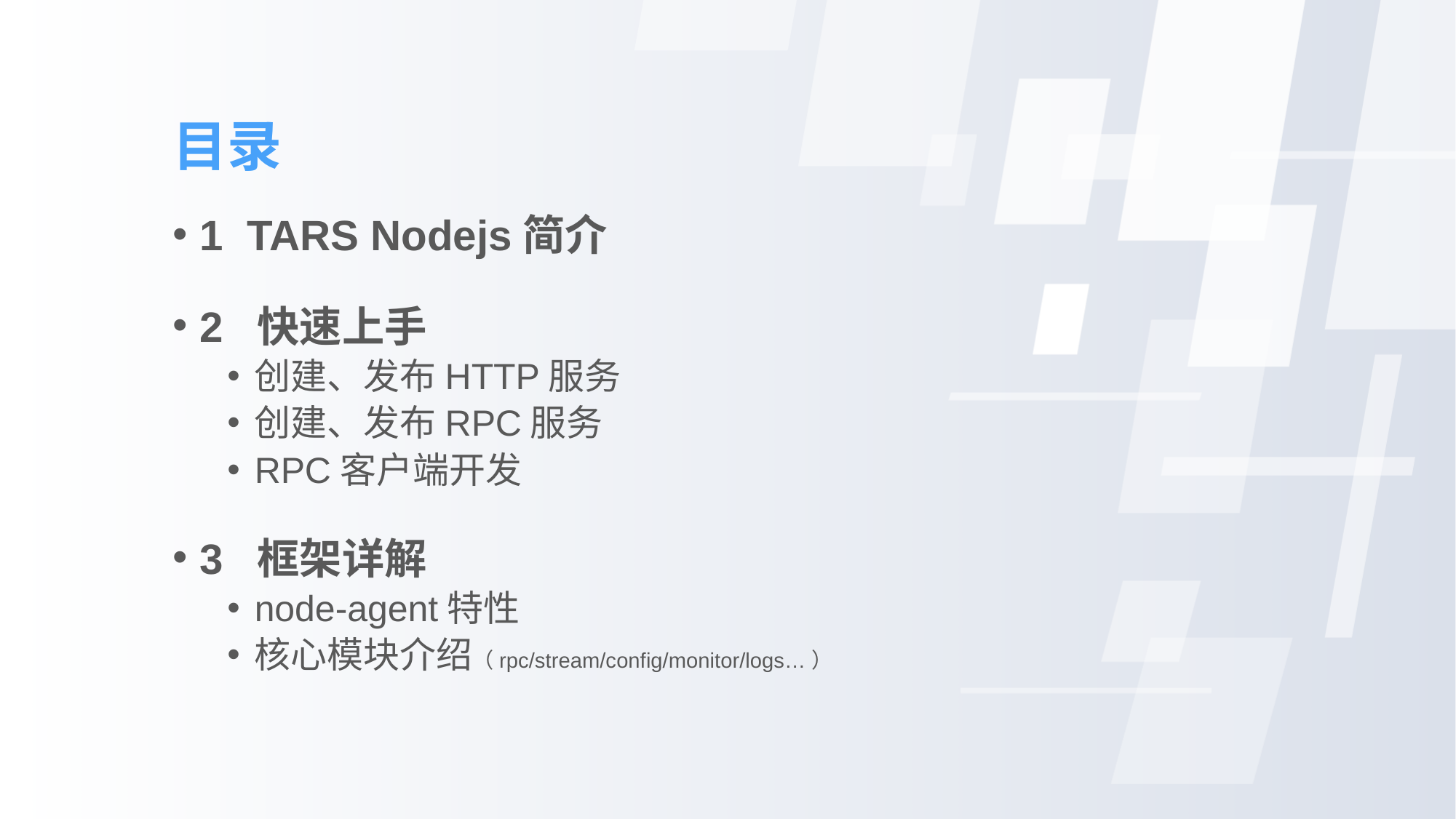

# 目录
1  TARS Nodejs简介
2  快速上手
创建、发布HTTP服务
创建、发布RPC服务
RPC客户端开发
3  框架详解
node-agent特性
核心模块介绍（rpc/stream/config/monitor/logs…）